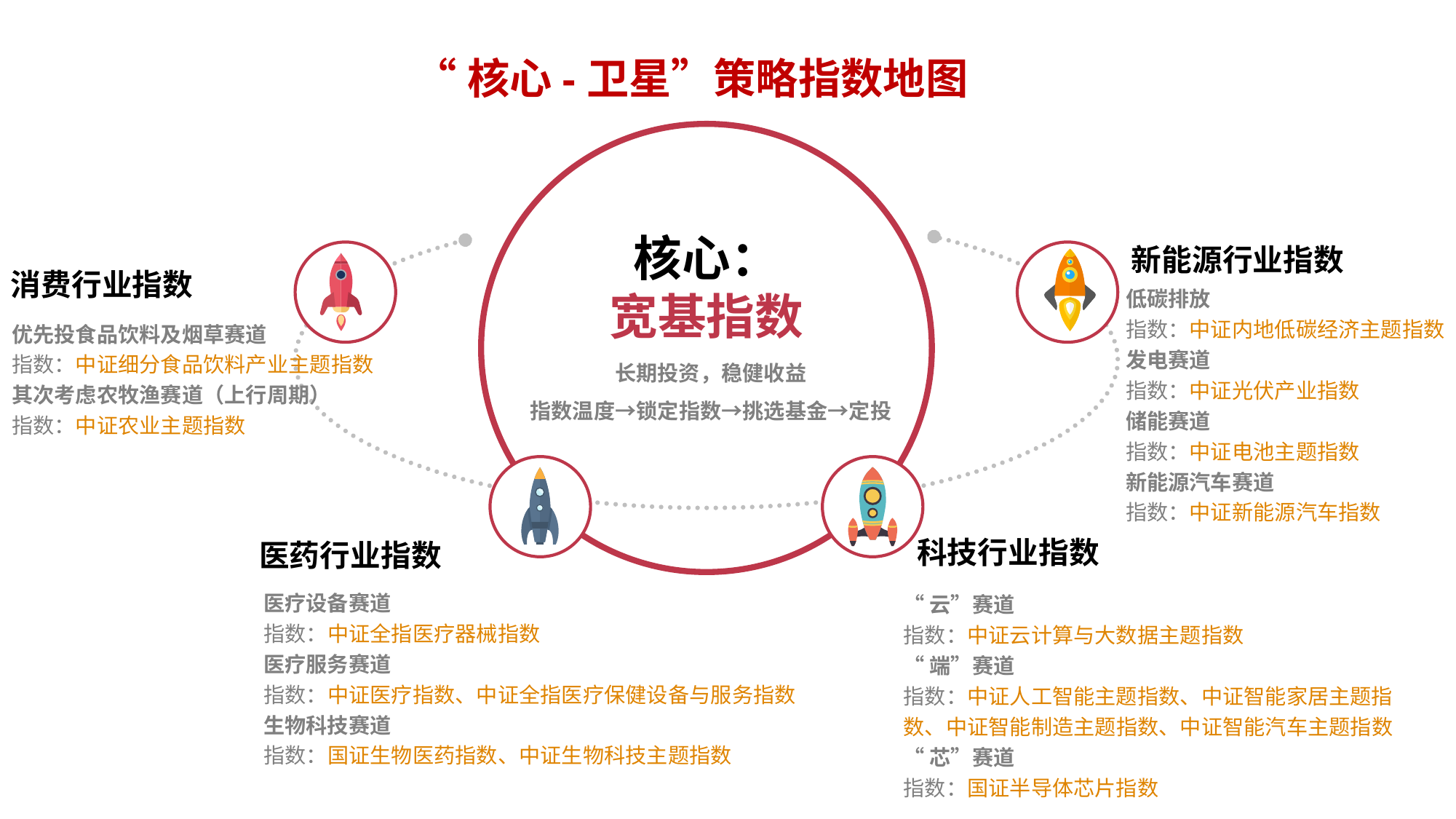

“核心-卫星”策略指数地图

核心：
宽基指数
新能源行业指数

消费行业指数
低碳排放
指数：中证内地低碳经济主题指数
发电赛道
指数：中证光伏产业指数
储能赛道
指数：中证电池主题指数
新能源汽车赛道
指数：中证新能源汽车指数
优先投食品饮料及烟草赛道
指数：中证细分食品饮料产业主题指数
其次考虑农牧渔赛道（上行周期）
指数：中证农业主题指数
长期投资，稳健收益
指数温度→锁定指数→挑选基金→定投

科技行业指数
医药行业指数
医疗设备赛道
指数：中证全指医疗器械指数
医疗服务赛道
指数：中证医疗指数、中证全指医疗保健设备与服务指数
生物科技赛道
指数：国证生物医药指数、中证生物科技主题指数
“云”赛道
指数：中证云计算与大数据主题指数
“端”赛道
指数：中证人工智能主题指数、中证智能家居主题指数、中证智能制造主题指数、中证智能汽车主题指数
“芯”赛道
指数：国证半导体芯片指数